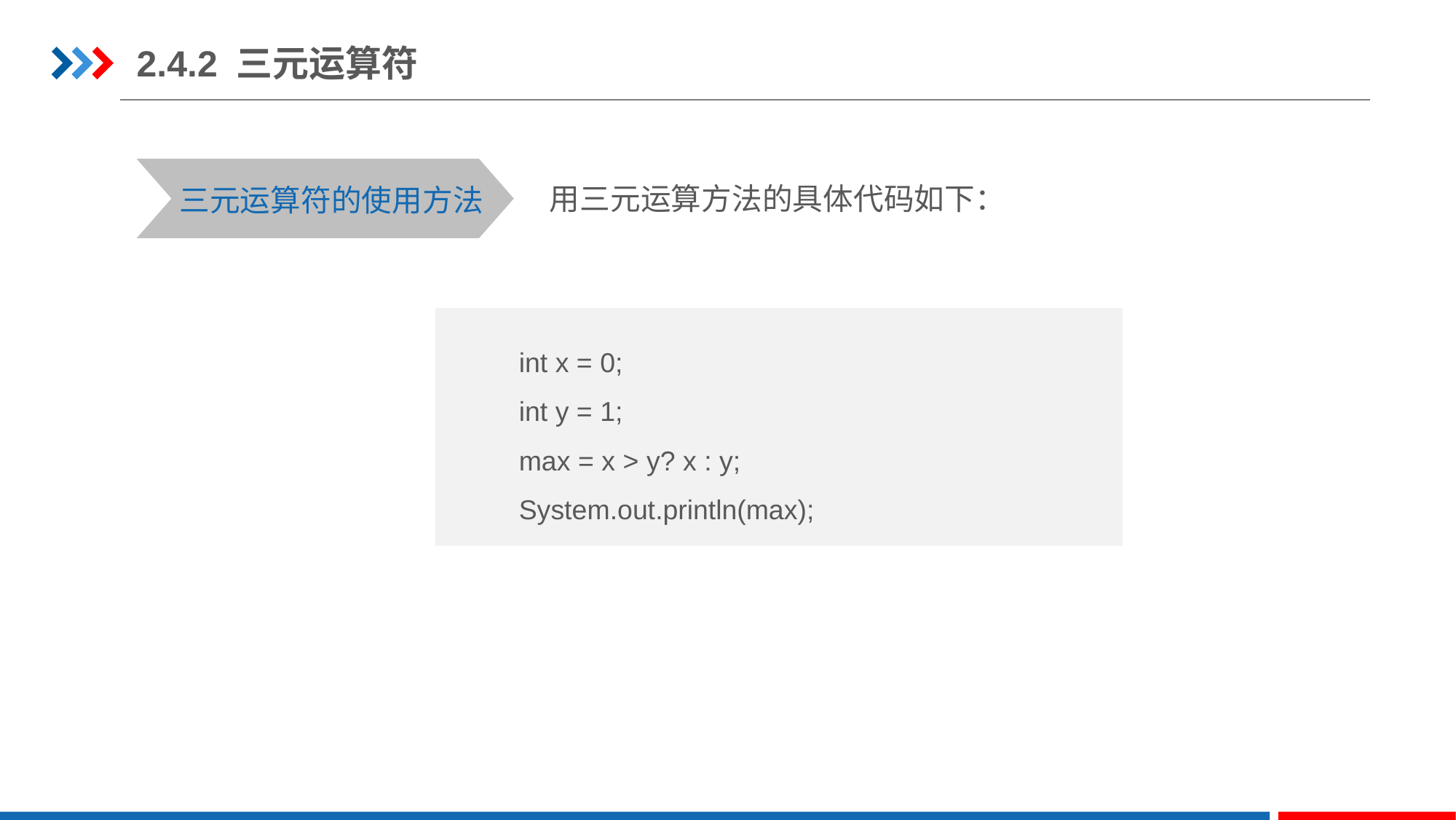

2.4.2 三元运算符

用三元运算方法的具体代码如下：
三元运算符的使用方法
int x = 0;
int y = 1;
max = x > y? x : y;
System.out.println(max);